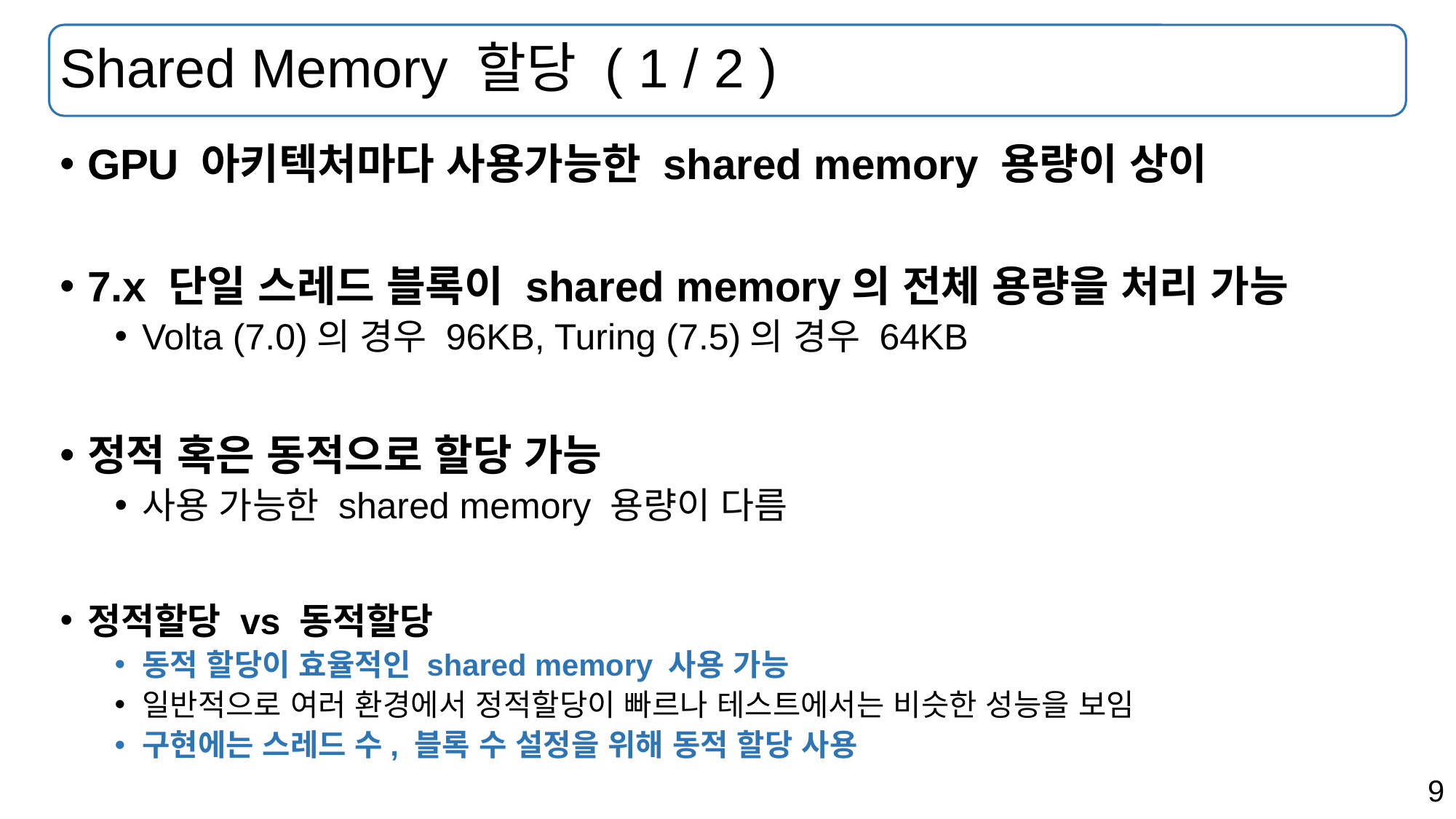

# Shared Memory 할당 ( 1 / 2 )
GPU 아키텍처마다 사용가능한 shared memory 용량이 상이

7.x 단일 스레드 블록이 shared memory의 전체 용량을 처리 가능
Volta (7.0)의 경우 96KB, Turing (7.5)의 경우 64KB

정적 혹은 동적으로 할당 가능
사용 가능한 shared memory 용량이 다름

정적할당 vs 동적할당
동적 할당이 효율적인 shared memory 사용 가능
일반적으로 여러 환경에서 정적할당이 빠르나 테스트에서는 비슷한 성능을 보임
구현에는 스레드 수, 블록 수 설정을 위해 동적 할당 사용